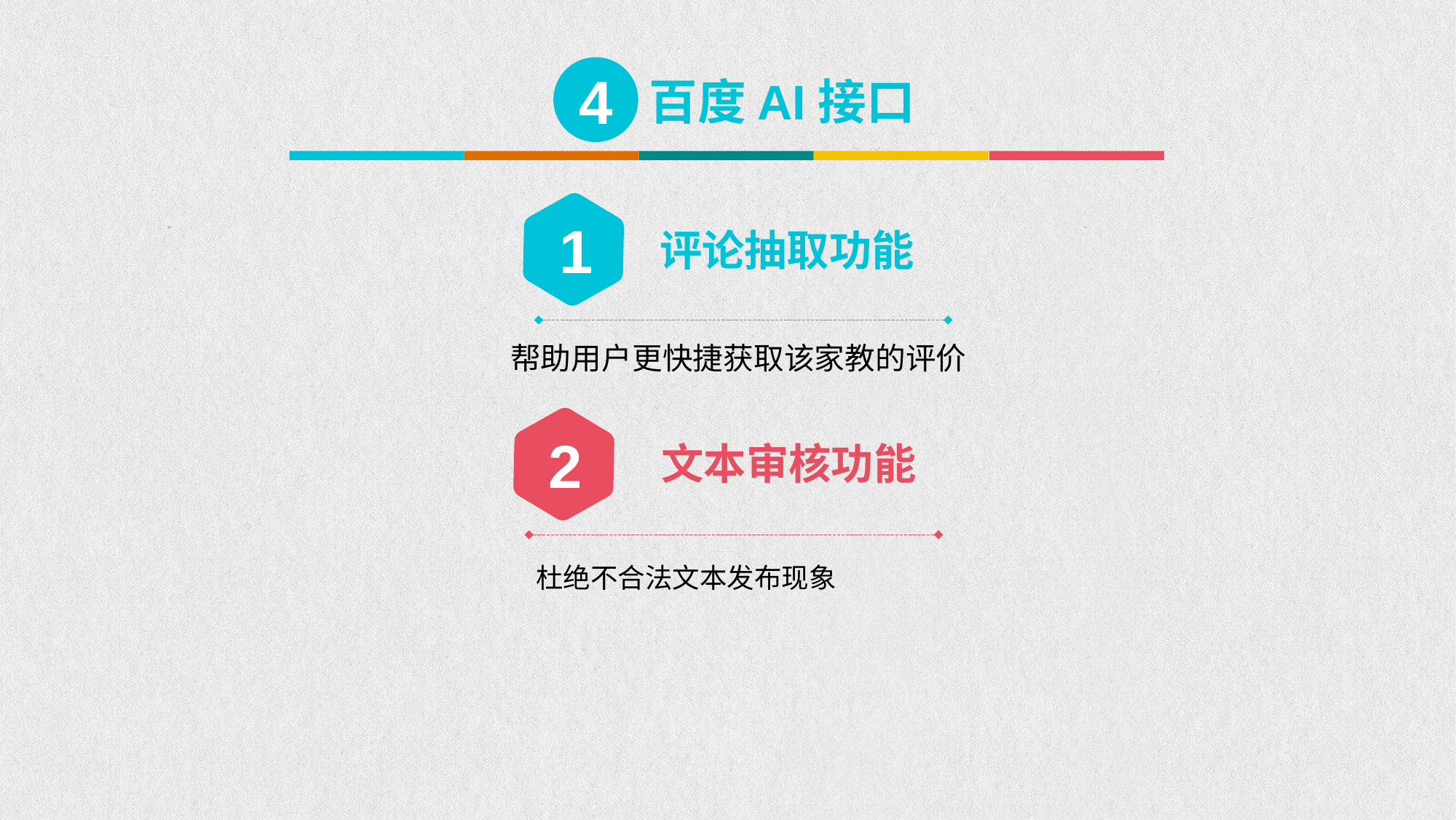

4
百度ai接口

1
评论抽取功能
帮助用户更快捷获取该家教的评价

2
文本审核功能
杜绝不合法文本发布现象